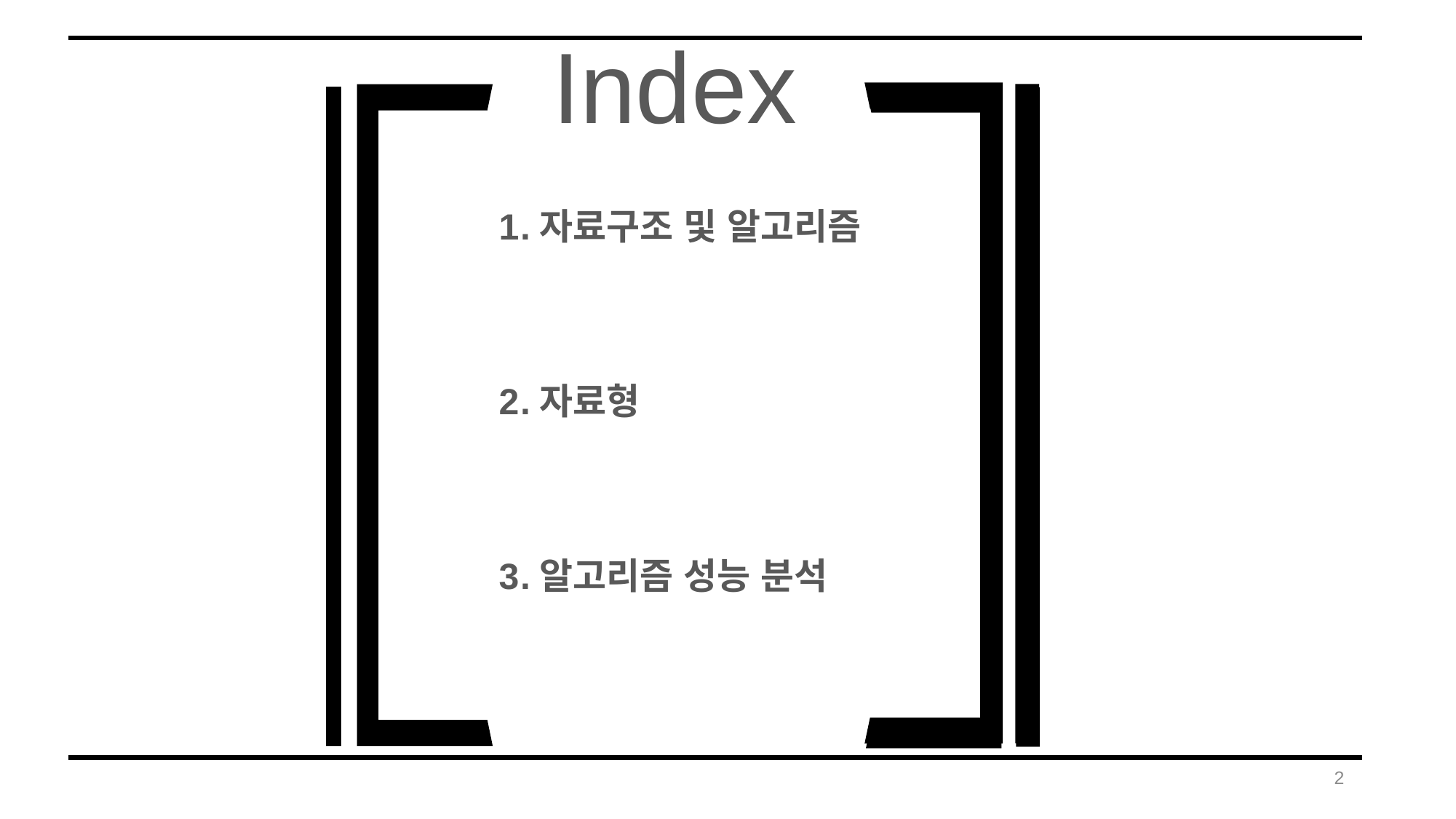

Index

자료구조 및 알고리즘

자료형

알고리즘 성능 분석

2